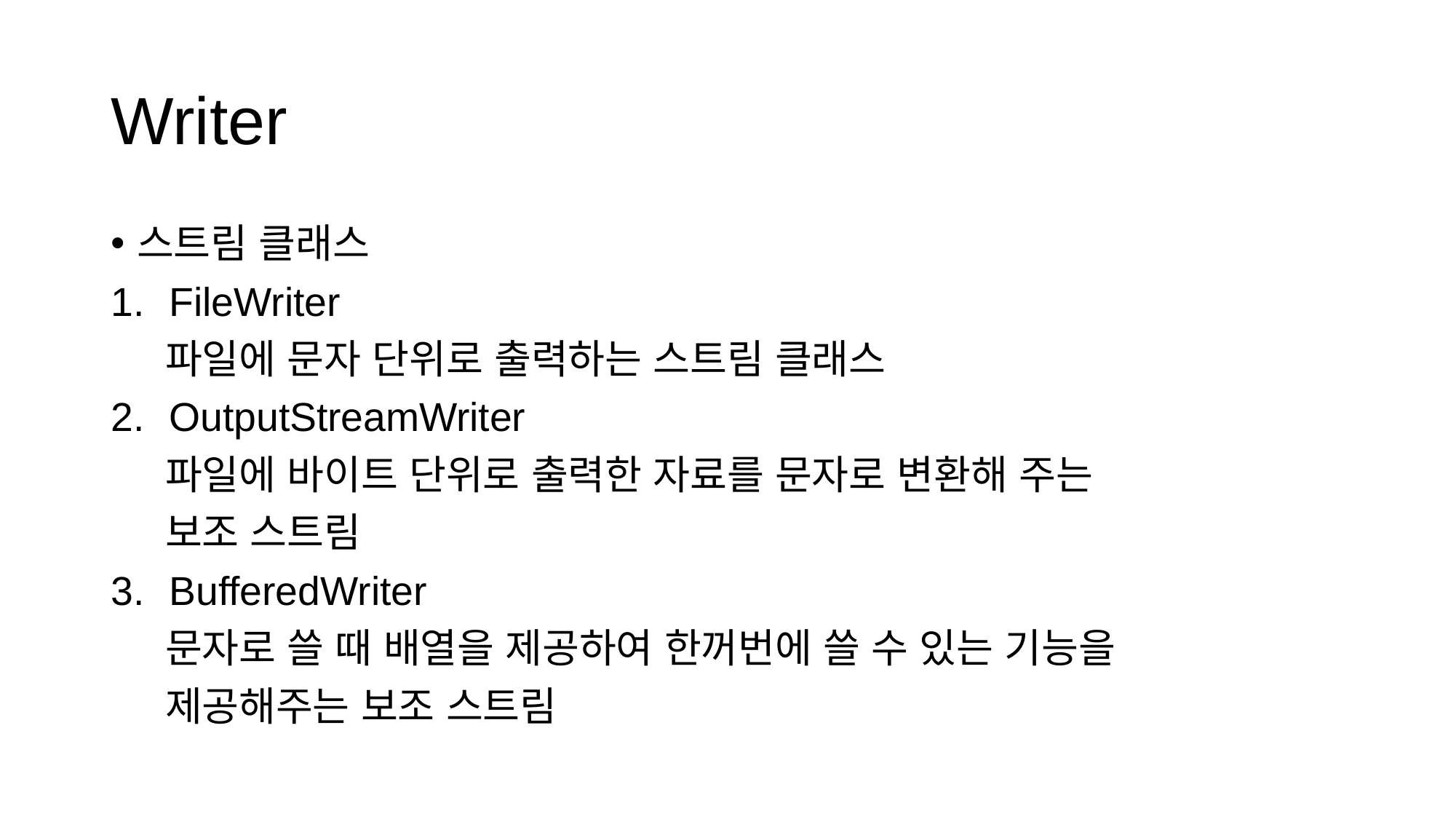

# Writer
스트림 클래스
FileWriter
    파일에 문자 단위로 출력하는 스트림 클래스
OutputStreamWriter
    파일에 바이트 단위로 출력한 자료를 문자로 변환해 주는
    보조 스트림
BufferedWriter
    문자로 쓸 때 배열을 제공하여 한꺼번에 쓸 수 있는 기능을
    제공해주는 보조 스트림